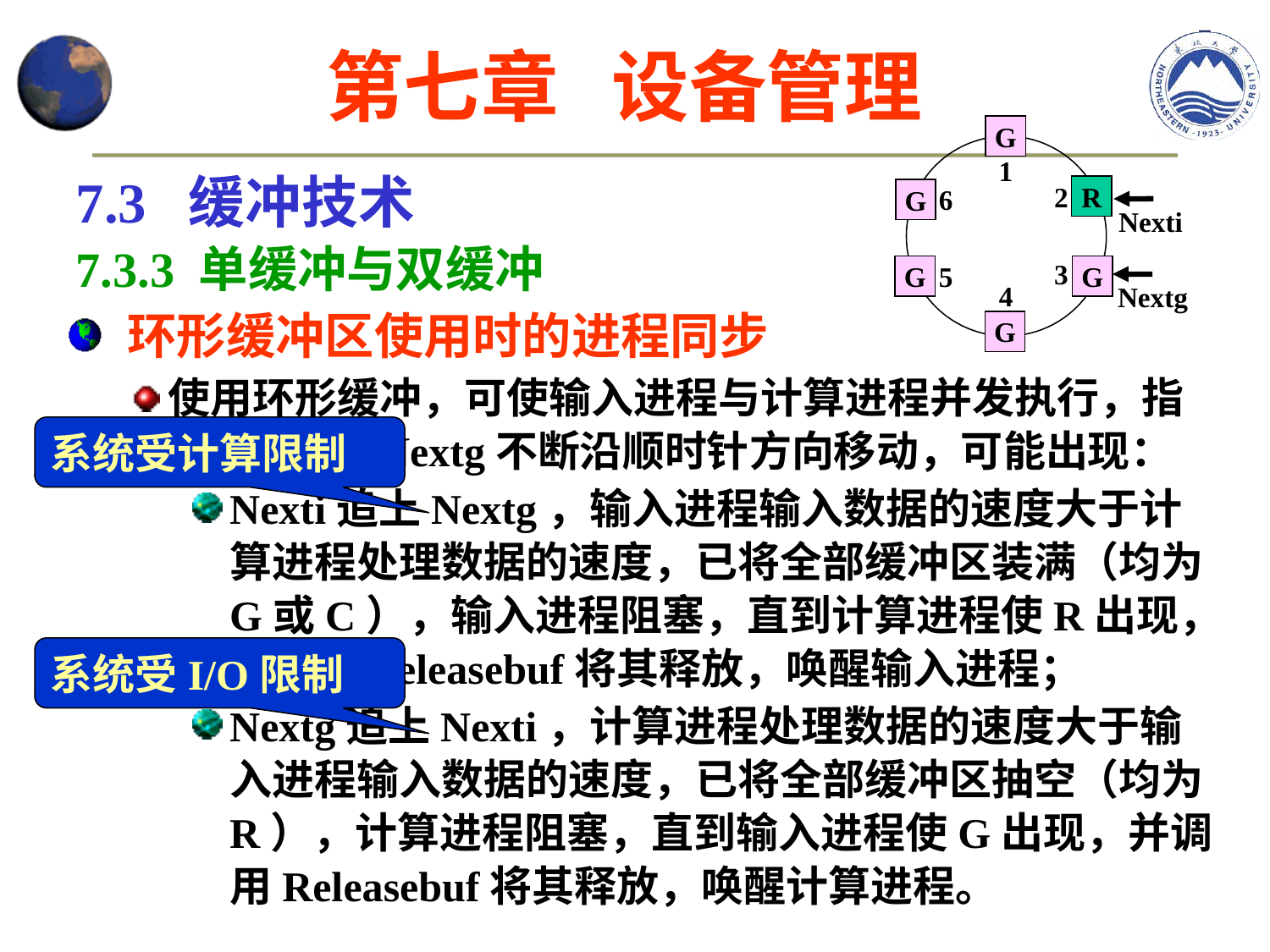

第七章   设备管理

G

1
2
6
R
G
Nexti

3
5
G
G
4
Nextg

G
7.3  缓冲技术
7.3.3 单缓冲与双缓冲
 环形缓冲区使用时的进程同步
使用环形缓冲，可使输入进程与计算进程并发执行，指针Nexti和Nextg不断沿顺时针方向移动，可能出现：
Nexti追上Nextg，输入进程输入数据的速度大于计算进程处理数据的速度，已将全部缓冲区装满（均为G或C），输入进程阻塞，直到计算进程使R出现，并调用Releasebuf将其释放，唤醒输入进程；
Nextg追上Nexti，计算进程处理数据的速度大于输入进程输入数据的速度，已将全部缓冲区抽空（均为R），计算进程阻塞，直到输入进程使G出现，并调用Releasebuf将其释放，唤醒计算进程。
系统受计算限制
系统受I/O限制